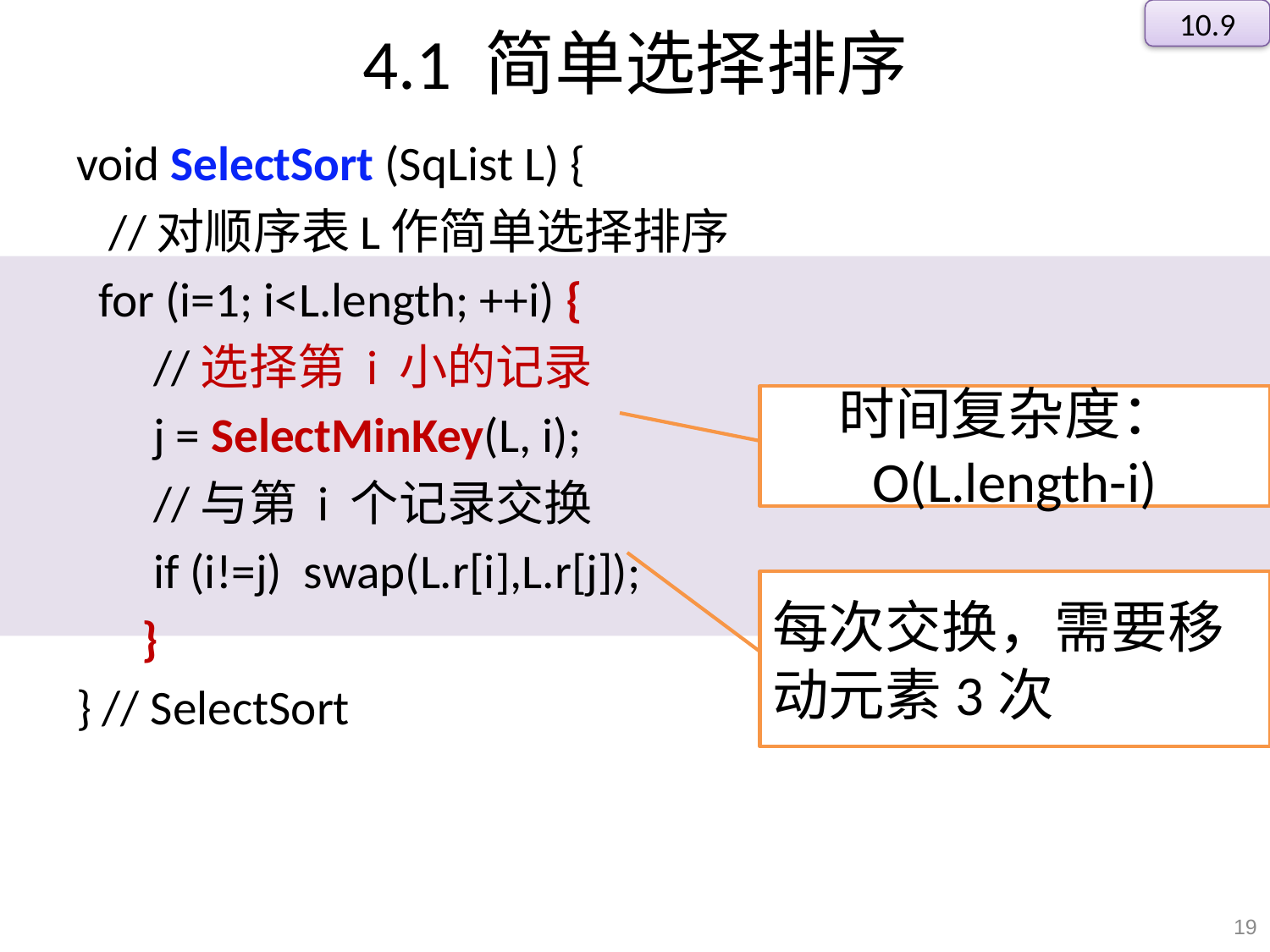

10.9
# 4.1 简单选择排序
void SelectSort (SqList L) {
   //对顺序表L作简单选择排序
  for (i=1; i<L.length; ++i) {
       //选择第 i 小的记录
       j = SelectMinKey(L, i);
       //与第 i 个记录交换
       if (i!=j)  swap(L.r[i],L.r[j]);
      }
} // SelectSort

时间复杂度：O(L.length-i)
每次交换，需要移动元素3次
19